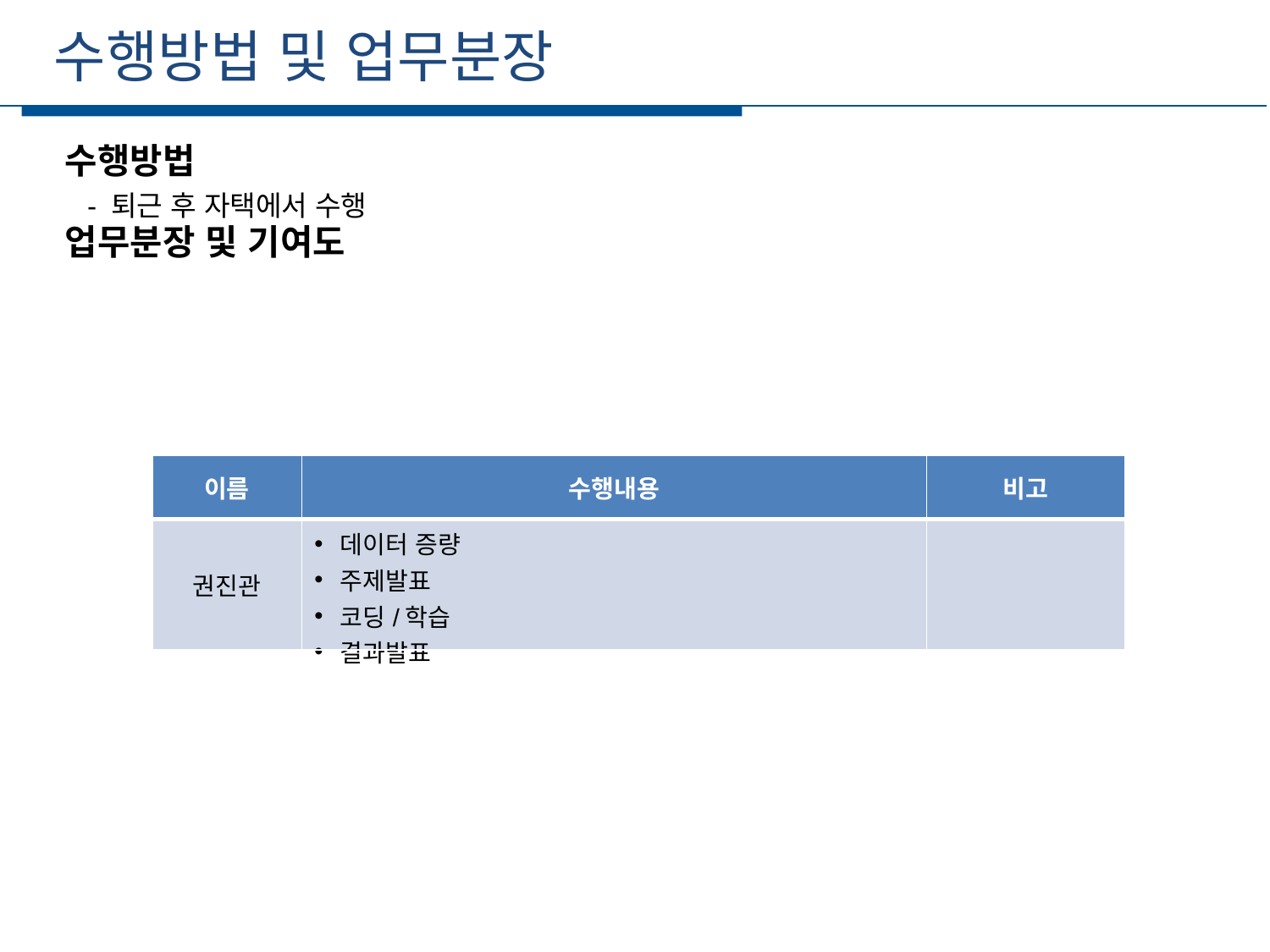

수행방법 및 업무분장
세부일정

수행방법
  - 퇴근 후 자택에서 수행
업무분장 및 기여도
| 이름 | 수행내용 | 비고 |
| --- | --- | --- |
| 권진관 | 데이터 증량 주제발표 코딩/학습 결과발표 |  |